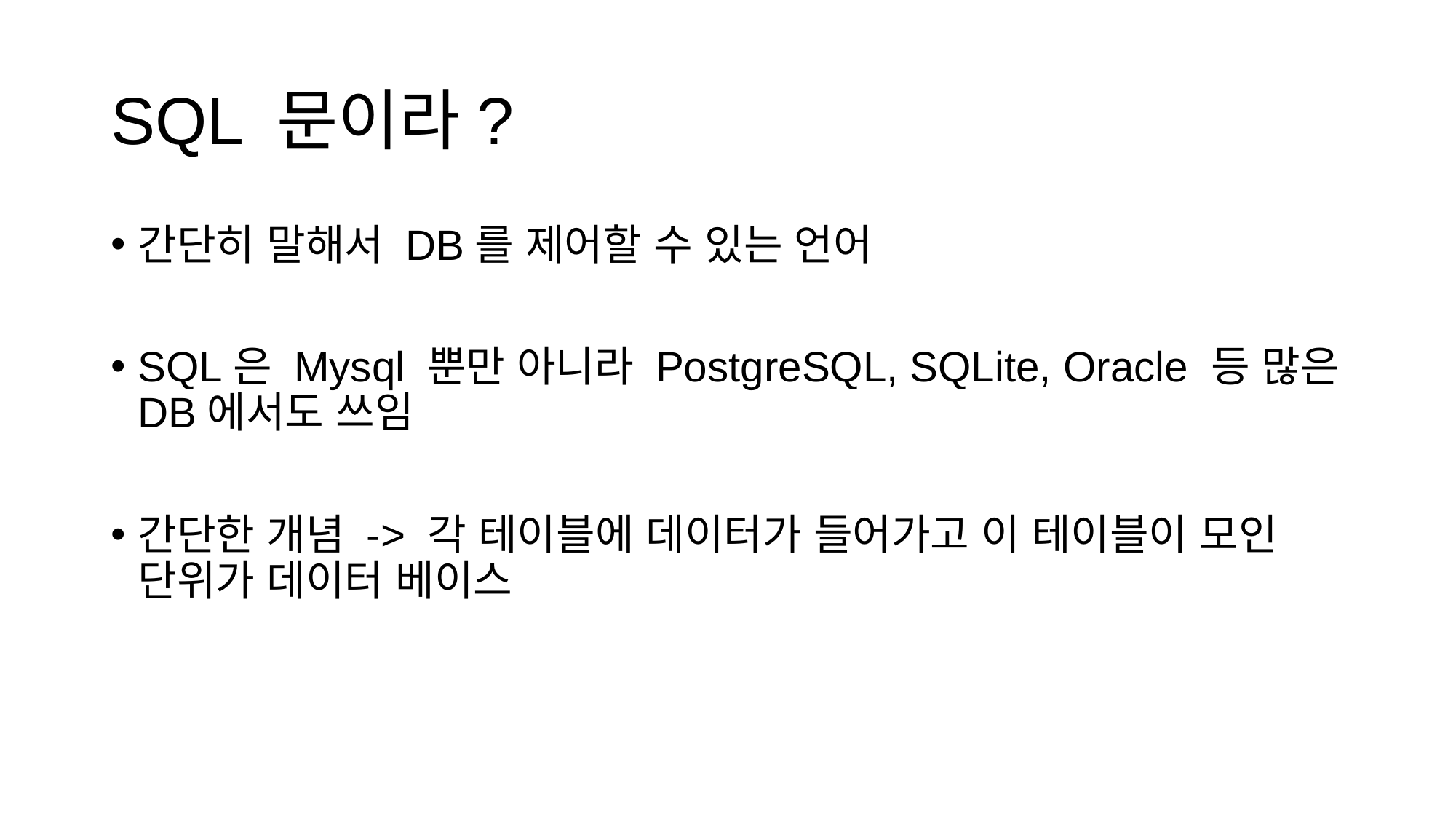

# SQL 문이라?
간단히 말해서 DB를 제어할 수 있는 언어

SQL은 Mysql 뿐만 아니라 PostgreSQL, SQLite, Oracle 등 많은 DB에서도 쓰임

간단한 개념 -> 각 테이블에 데이터가 들어가고 이 테이블이 모인 단위가 데이터 베이스